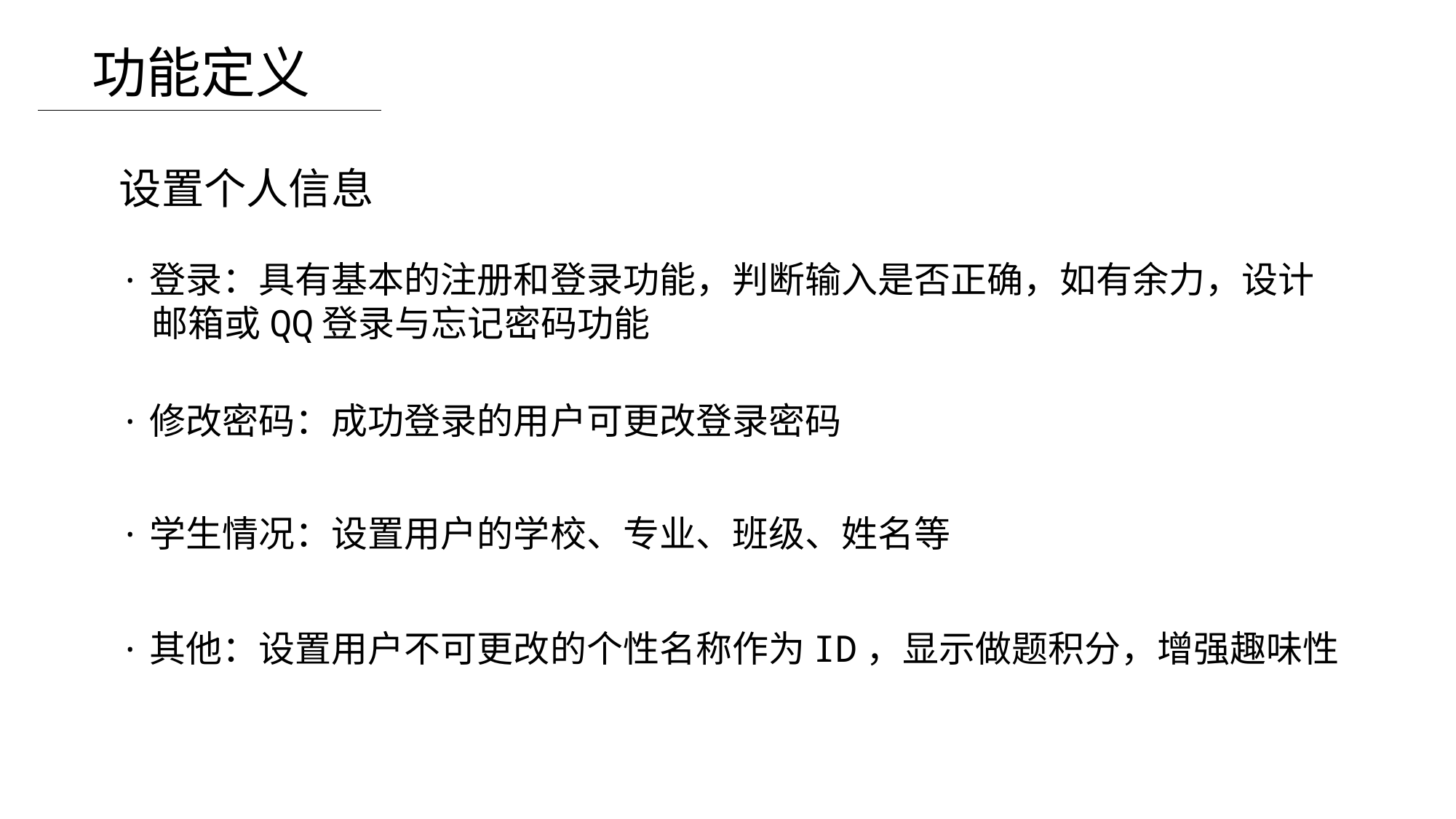

功能定义
设置个人信息
·登录：具有基本的注册和登录功能，判断输入是否正确，如有余力，设计        邮箱或QQ登录与忘记密码功能
·修改密码：成功登录的用户可更改登录密码
·学生情况：设置用户的学校、专业、班级、姓名等
·其他：设置用户不可更改的个性名称作为ID，显示做题积分，增强趣味性